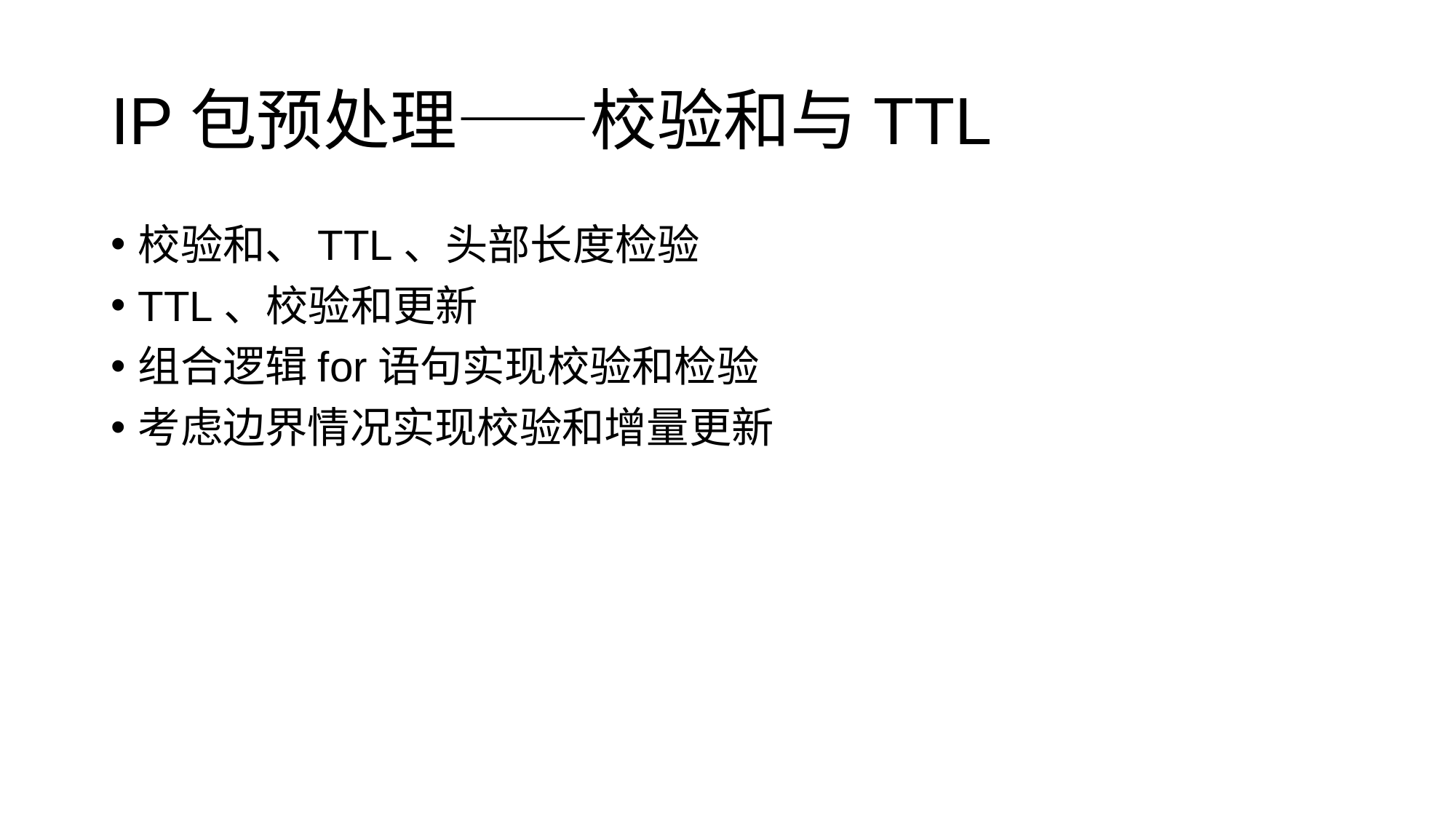

# IP包预处理——校验和与TTL
校验和、TTL、头部长度检验
TTL、校验和更新
组合逻辑for语句实现校验和检验
考虑边界情况实现校验和增量更新